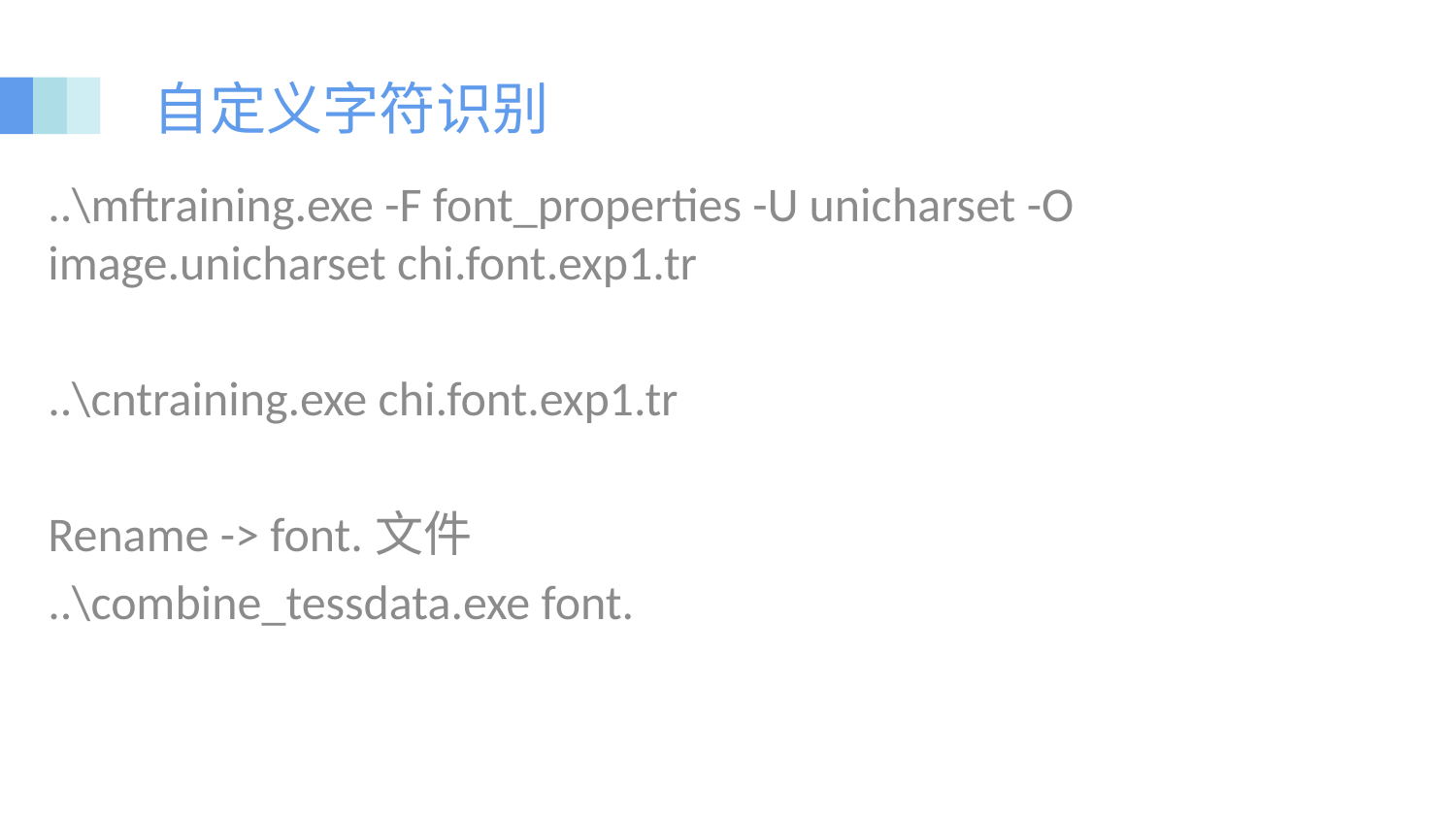

自定义字符识别

..\mftraining.exe -F font_properties -U unicharset -O image.unicharset chi.font.exp1.tr

..\cntraining.exe chi.font.exp1.tr

Rename -> font.文件
..\combine_tessdata.exe font.